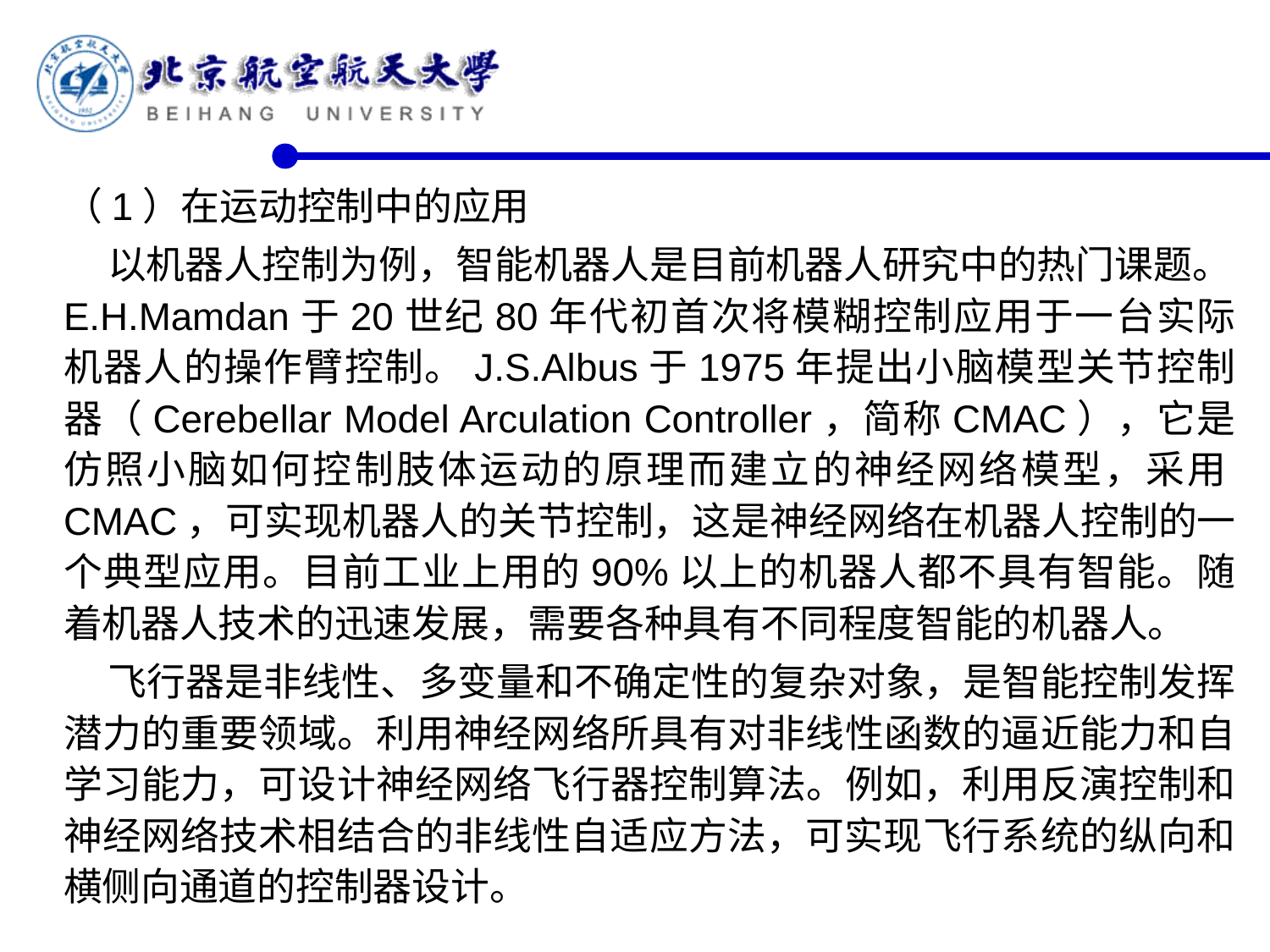

（1）在运动控制中的应用
    以机器人控制为例，智能机器人是目前机器人研究中的热门课题。E.H.Mamdan于20世纪80年代初首次将模糊控制应用于一台实际机器人的操作臂控制。J.S.Albus于1975年提出小脑模型关节控制器（Cerebellar Model Arculation Controller，简称CMAC），它是仿照小脑如何控制肢体运动的原理而建立的神经网络模型，采用CMAC，可实现机器人的关节控制，这是神经网络在机器人控制的一个典型应用。目前工业上用的90%以上的机器人都不具有智能。随着机器人技术的迅速发展，需要各种具有不同程度智能的机器人。
    飞行器是非线性、多变量和不确定性的复杂对象，是智能控制发挥潜力的重要领域。利用神经网络所具有对非线性函数的逼近能力和自学习能力，可设计神经网络飞行器控制算法。例如，利用反演控制和神经网络技术相结合的非线性自适应方法，可实现飞行系统的纵向和横侧向通道的控制器设计。